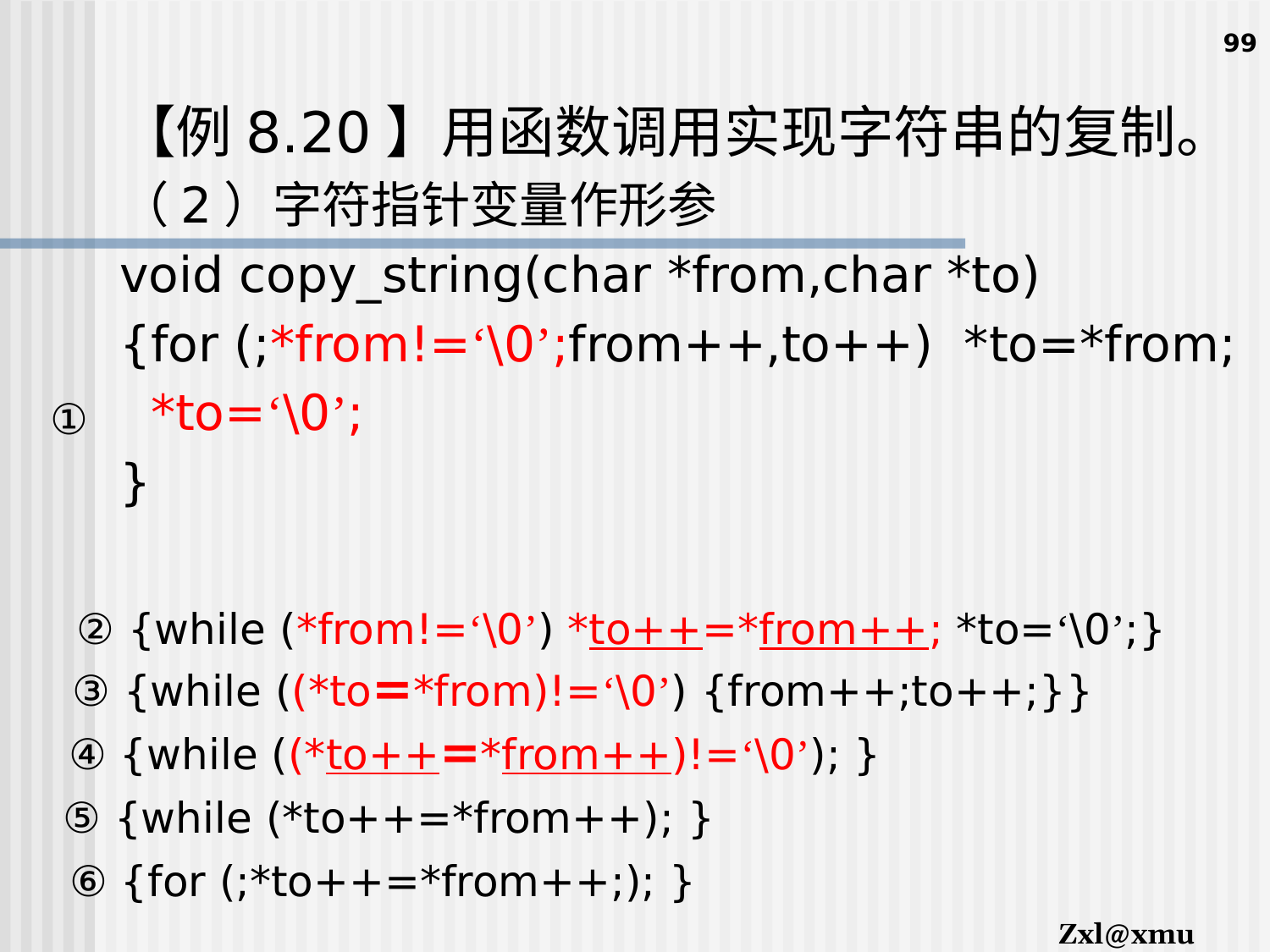

99
#
【例8.20】用函数调用实现字符串的复制。
（2）字符指针变量作形参
void copy_string(char *from,char *to)
{for (;*from!=‘\0’;from++,to++)  *to=*from;
  *to=‘\0’;
}
①
② {while (*from!=‘\0’) *to++=*from++; *to=‘\0’;}
③ {while ((*to=*from)!=‘\0’) {from++;to++;}}
④ {while ((*to++=*from++)!=‘\0’); }
⑤ {while (*to++=*from++); }
⑥ {for (;*to++=*from++;); }